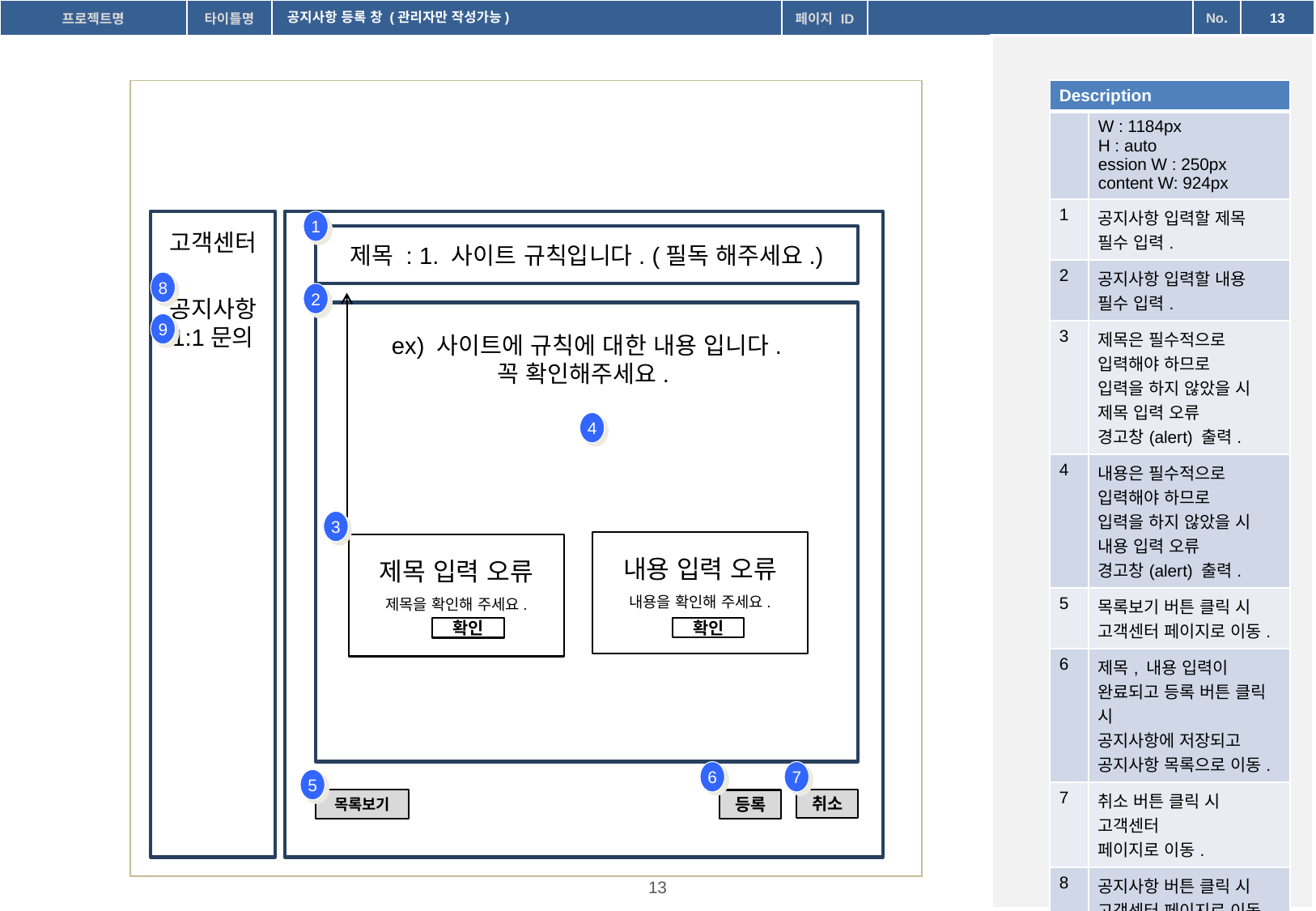

공지사항 등록 창 (관리자만 작성가능)

| Description |  |
| --- | --- |
|  | W : 1184px H : auto ession W : 250px content W: 924px |
| 1 | 공지사항 입력할 제목 필수 입력. |
| 2 | 공지사항 입력할 내용 필수 입력. |
| 3 | 제목은 필수적으로 입력해야 하므로 입력을 하지 않았을 시 제목 입력 오류 경고창(alert) 출력. |
| 4 | 내용은 필수적으로 입력해야 하므로 입력을 하지 않았을 시 내용 입력 오류 경고창(alert) 출력. |
| 5 | 목록보기 버튼 클릭 시 고객센터 페이지로 이동. |
| 6 | 제목, 내용 입력이 완료되고 등록 버튼 클릭 시 공지사항에 저장되고 공지사항 목록으로 이동. |
| 7 | 취소 버튼 클릭 시 고객센터 페이지로 이동. |
| 8 | 공지사항 버튼 클릭 시 고객센터 페이지로 이동. |
| 9 | 1:1문의 버튼 클릭 시 1:1문의 창으로 이동. |
고객센터

공지사항
1:1문의

1
제목 : 1. 사이트 규칙입니다. (필독 해주세요.)
8
2
ex) 사이트에 규칙에 대한 내용 입니다.
꼭 확인해주세요.

9
4
3
내용 입력 오류
내용을 확인해 주세요.
제목 입력 오류
제목을 확인해 주세요.
확인
확인
6
7
5
목록보기
취소
등록